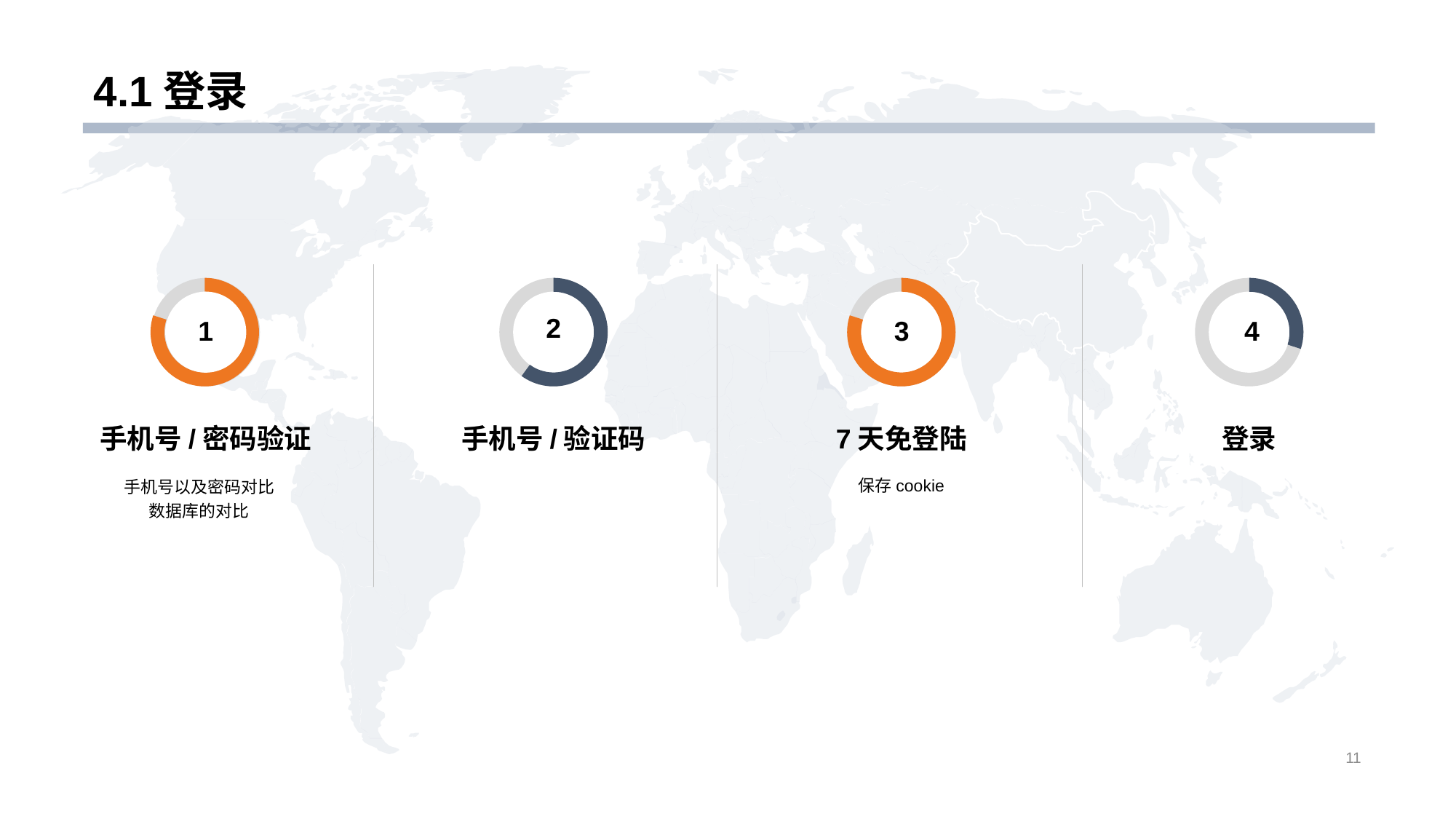

# 4.1登录

111
2
1
3
4
手机号/密码验证
手机号/验证码
7天免登陆
登录

保存cookie

手机号以及密码对比数据库的对比
11